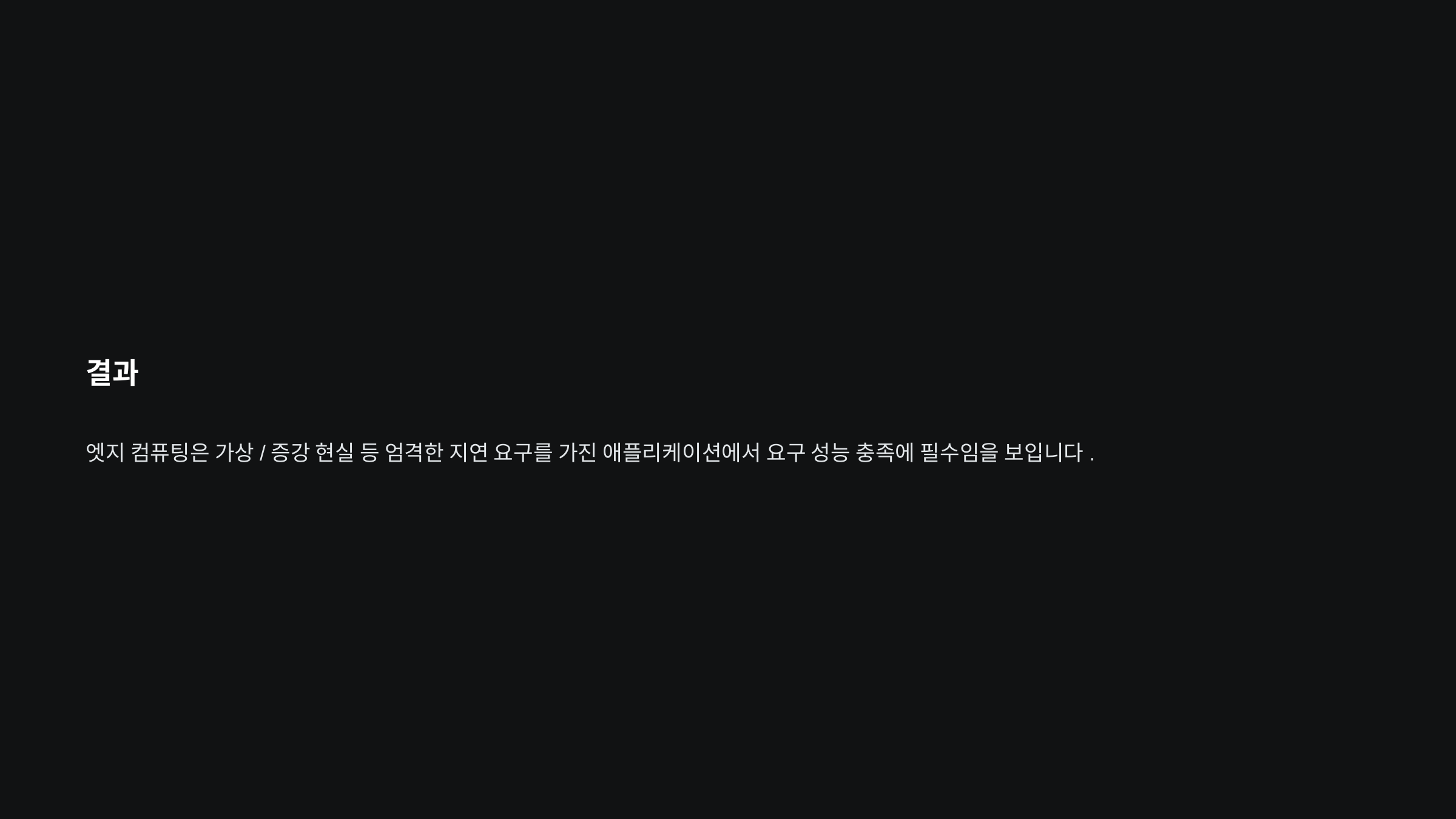

결과
엣지 컴퓨팅은 가상/증강 현실 등 엄격한 지연 요구를 가진 애플리케이션에서 요구 성능 충족에 필수임을 보입니다.